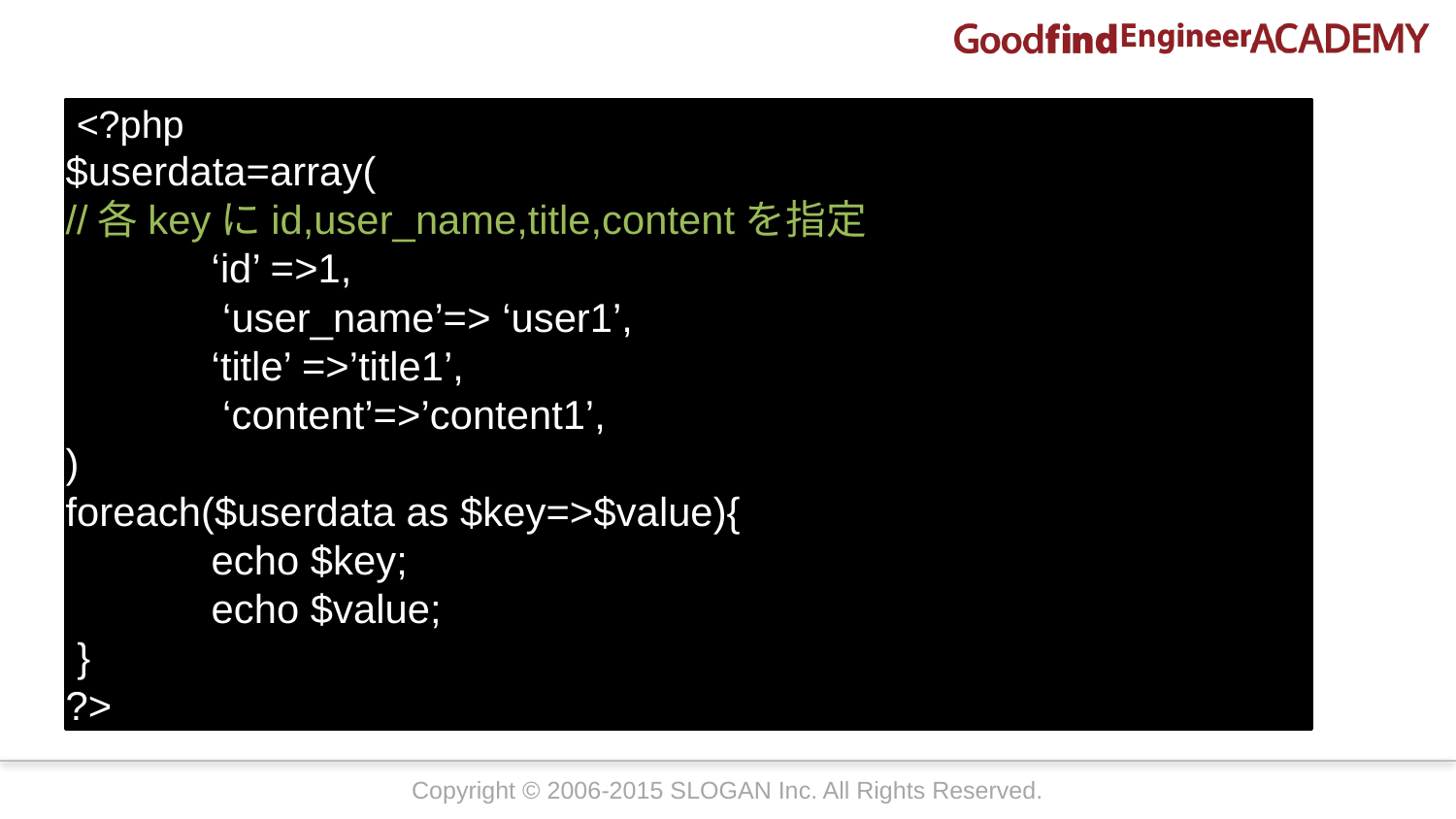

<?php
$userdata=array(
//各keyにid,user_name,title,contentを指定
	‘id’ =>1,
	 ‘user_name’=> ‘user1’,
	‘title’ =>’title1’,
	 ‘content’=>’content1’,
)
foreach($userdata as $key=>$value){
 	echo $key;
	echo $value;
 }
?>